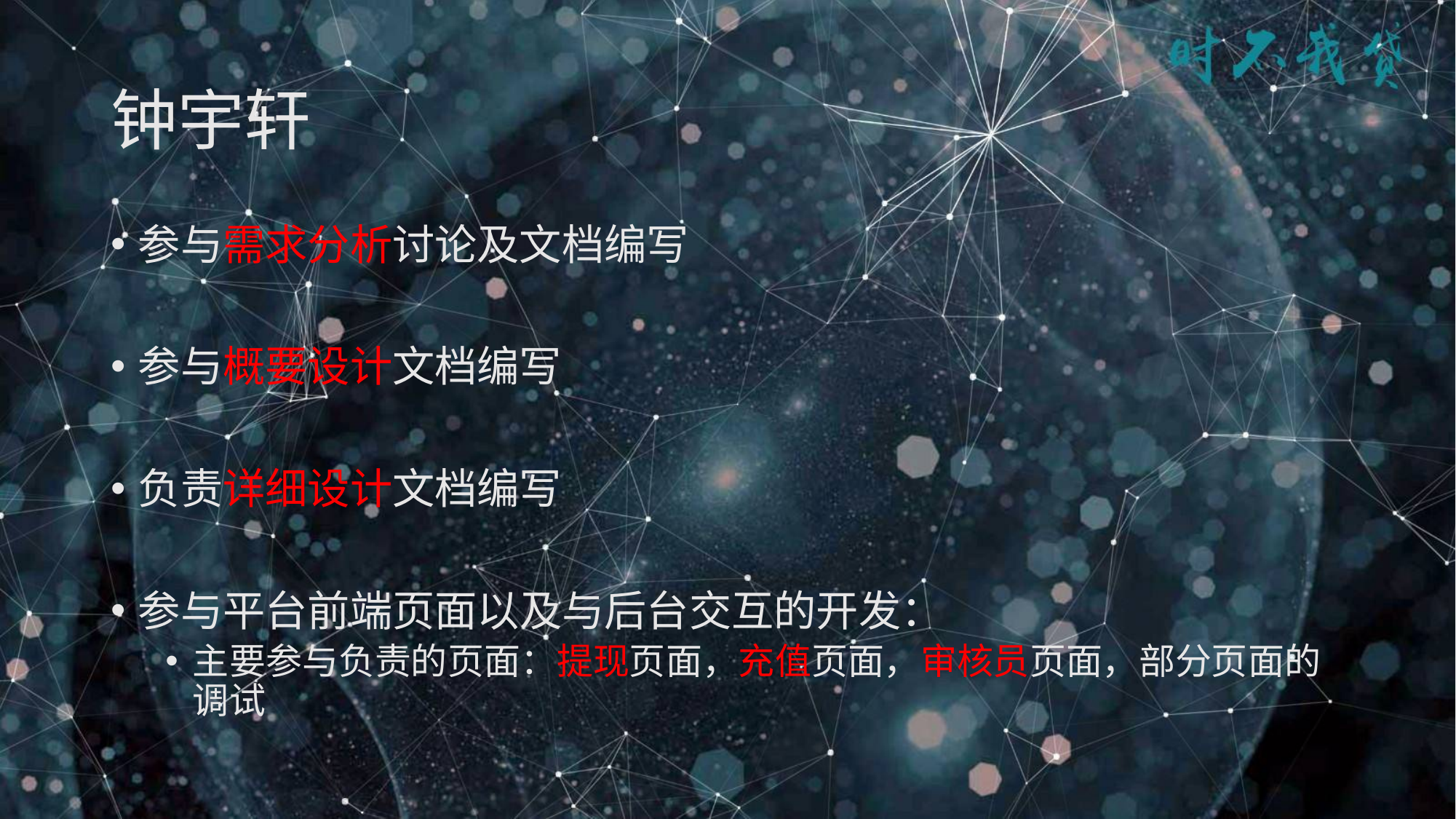

# 钟宇轩
参与需求分析讨论及文档编写

参与概要设计文档编写

负责详细设计文档编写

参与平台前端页面以及与后台交互的开发：
主要参与负责的页面：提现页面，充值页面，审核员页面，部分页面的调试